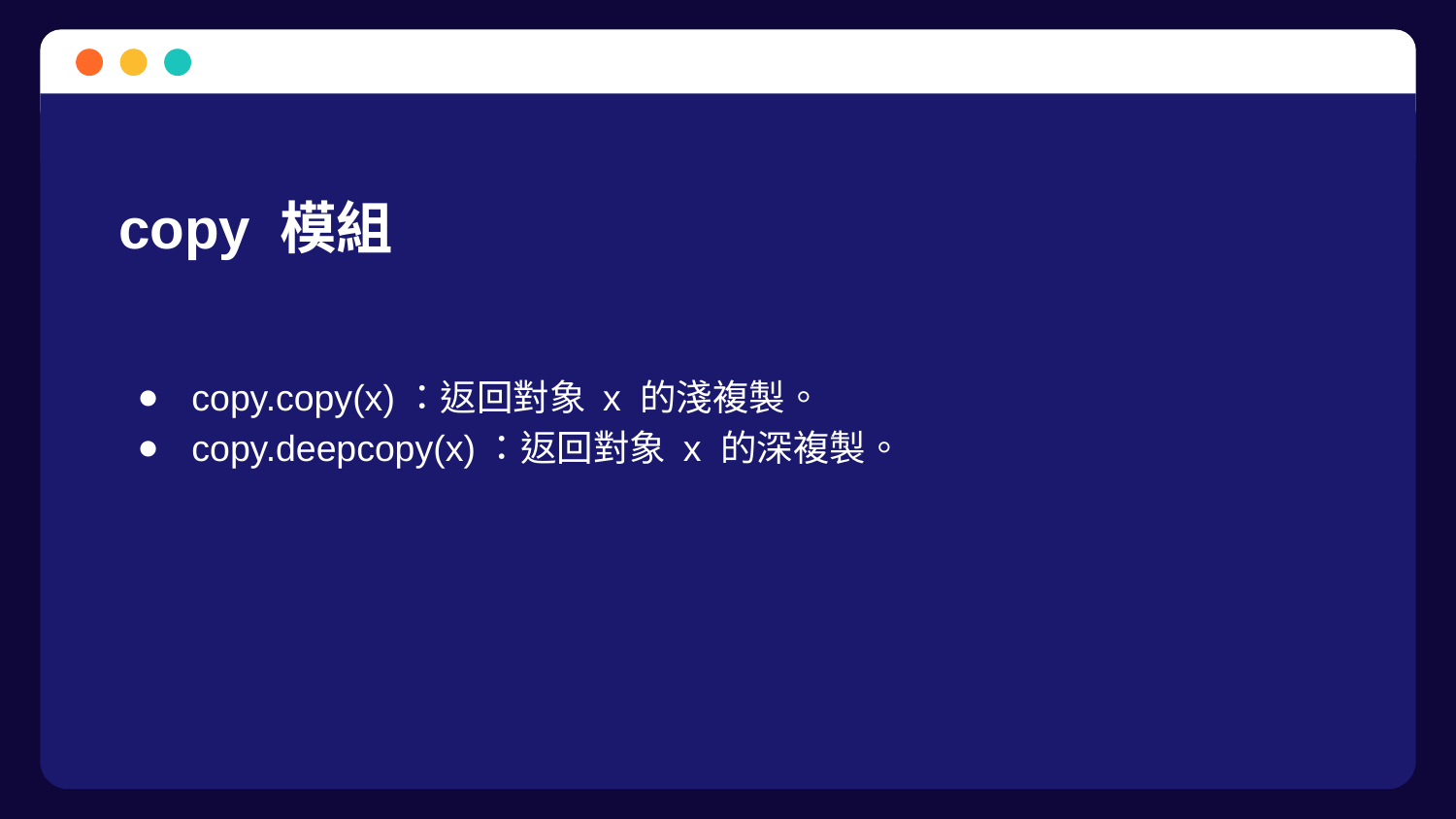

# copy 模組
copy.copy(x)：返回對象 x 的淺複製。
copy.deepcopy(x)：返回對象 x 的深複製。